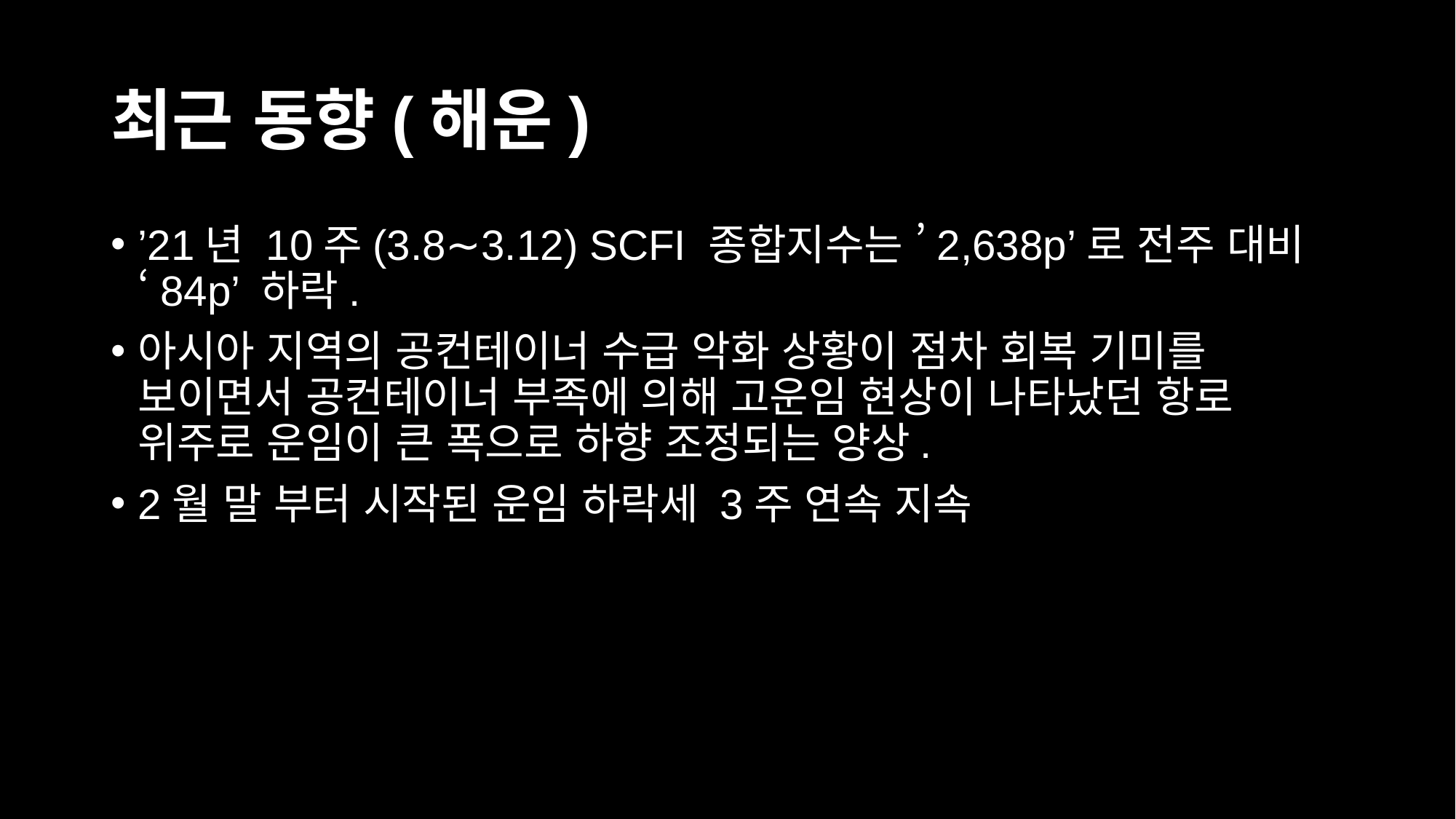

# 최근 동향(해운)
’21년 10주(3.8∼3.12) SCFI 종합지수는 ’2,638p’로 전주 대비 ‘84p’ 하락.
아시아 지역의 공컨테이너 수급 악화 상황이 점차 회복 기미를 보이면서 공컨테이너 부족에 의해 고운임 현상이 나타났던 항로 위주로 운임이 큰 폭으로 하향 조정되는 양상.
2월 말 부터 시작된 운임 하락세 3주 연속 지속
https://ssl.pstatic.net/imgstock/upload/research/industry/1615248461407.pdf